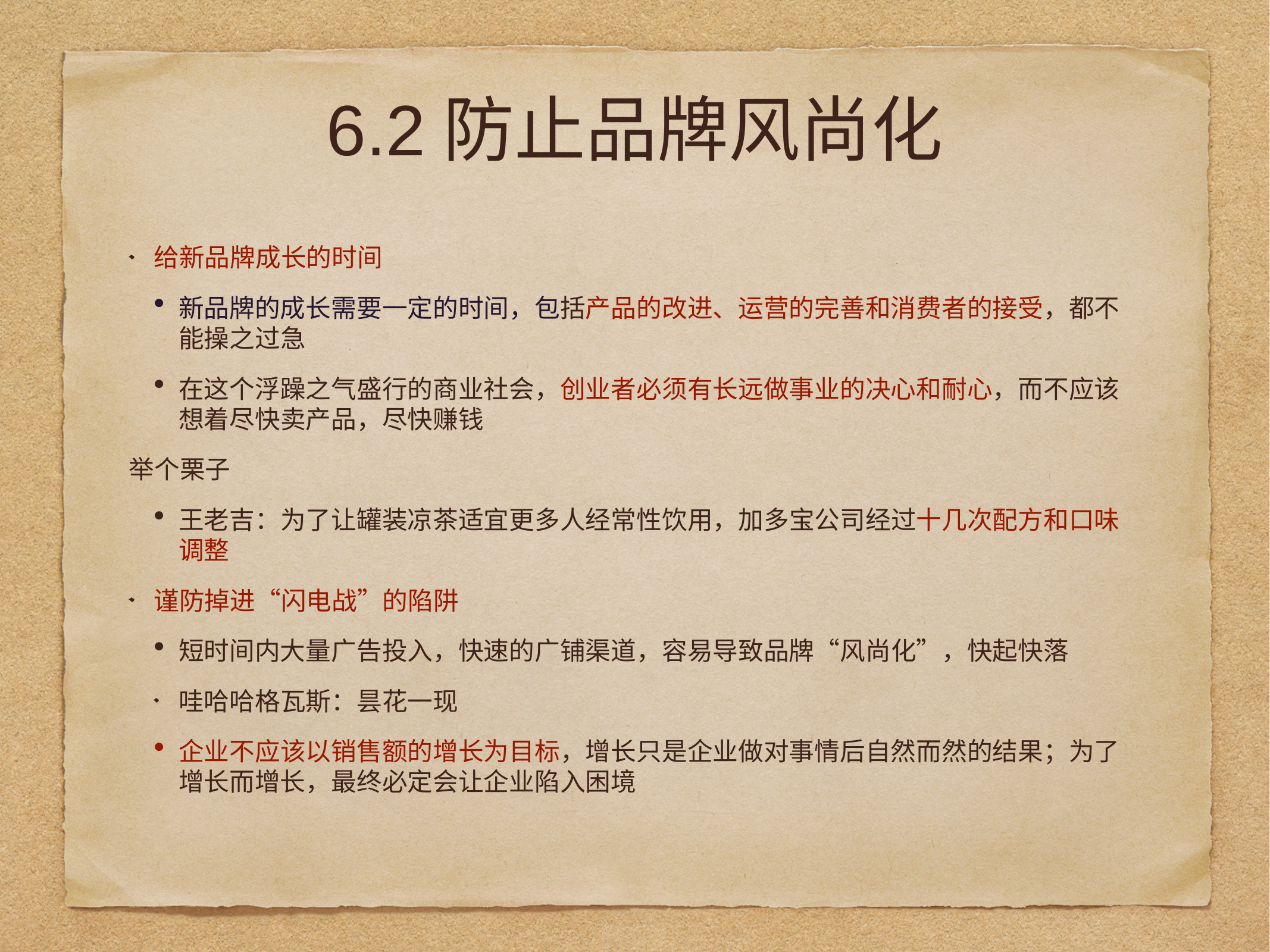

# 6.2防止品牌风尚化
给新品牌成长的时间
新品牌的成长需要一定的时间，包括产品的改进、运营的完善和消费者的接受，都不能操之过急
在这个浮躁之气盛行的商业社会，创业者必须有长远做事业的决心和耐心，而不应该想着尽快卖产品，尽快赚钱
举个栗子
王老吉：为了让罐装凉茶适宜更多人经常性饮用，加多宝公司经过十几次配方和口味调整
谨防掉进“闪电战”的陷阱
短时间内大量广告投入，快速的广铺渠道，容易导致品牌“风尚化”，快起快落
哇哈哈格瓦斯：昙花一现
企业不应该以销售额的增长为目标，增长只是企业做对事情后自然而然的结果；为了增长而增长，最终必定会让企业陷入困境